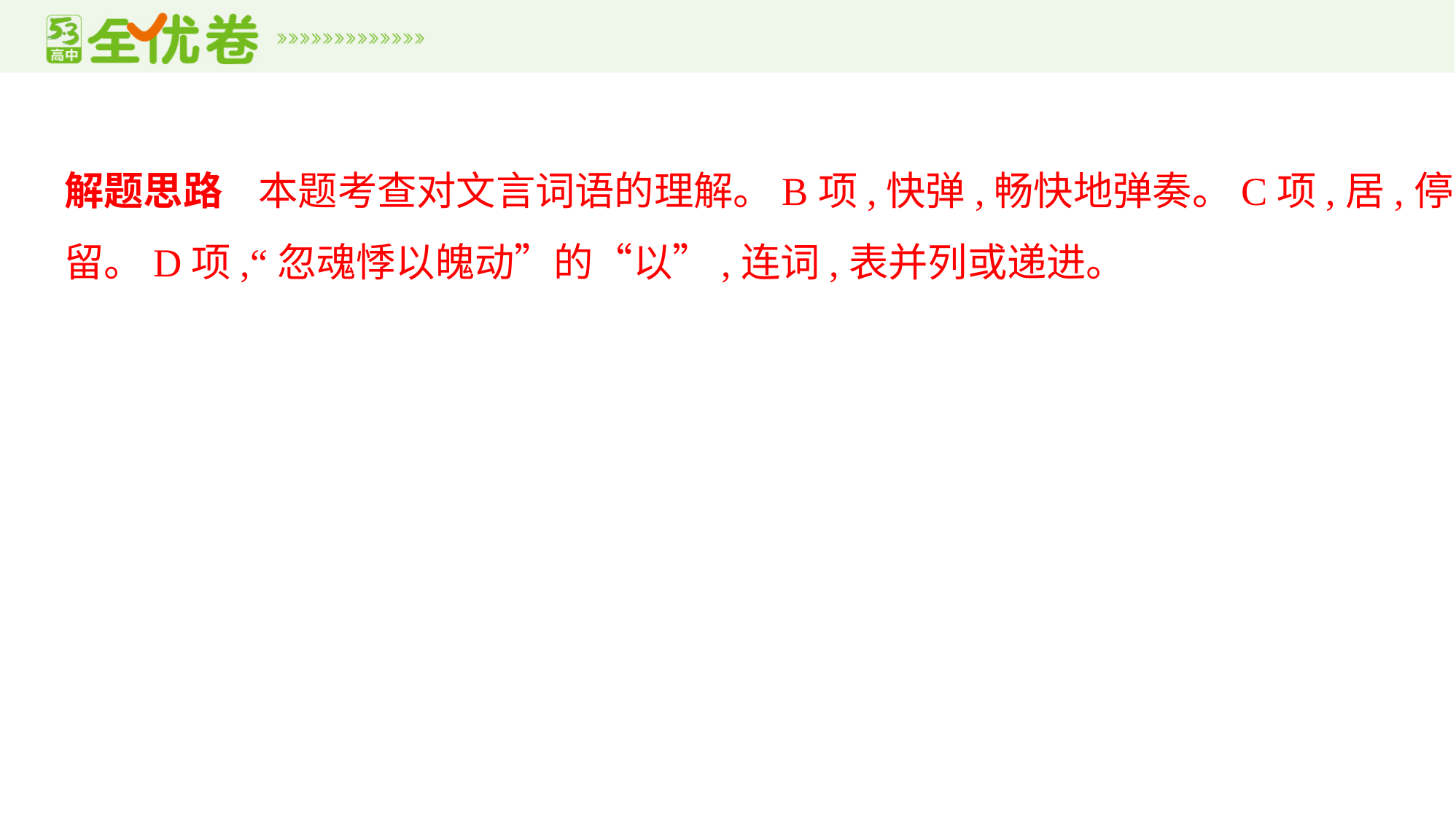

解题思路    本题考查对文言词语的理解。B项,快弹,畅快地弹奏。C项,居,停
留。D项,“忽魂悸以魄动”的“以”,连词,表并列或递进。